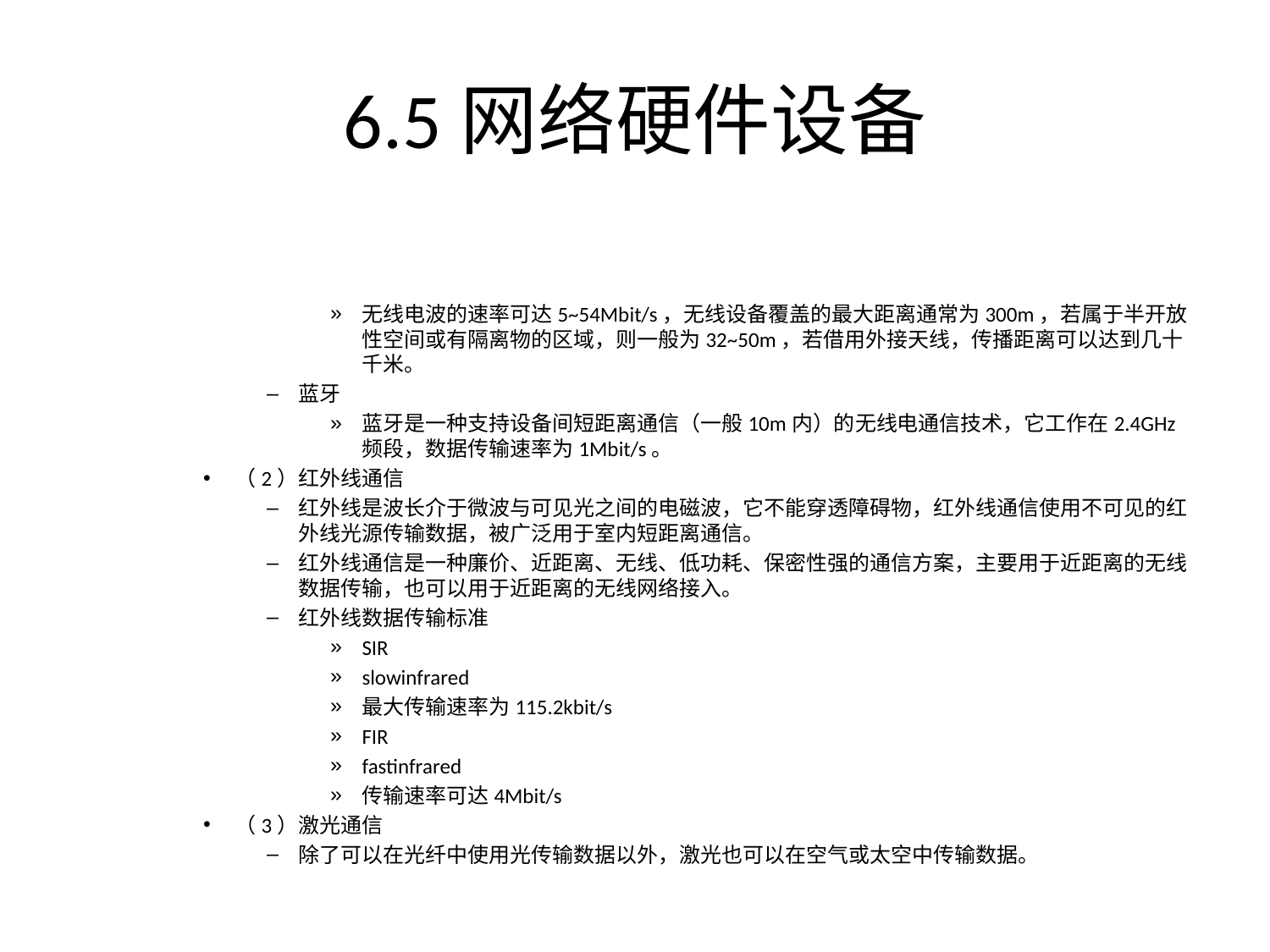

# 6.5网络硬件设备

无线电波的速率可达5~54Mbit/s，无线设备覆盖的最大距离通常为300m，若属于半开放性空间或有隔离物的区域，则一般为32~50m，若借用外接天线，传播距离可以达到几十千米。
蓝牙
蓝牙是一种支持设备间短距离通信（一般10m内）的无线电通信技术，它工作在2.4GHz频段，数据传输速率为1Mbit/s。
（2）红外线通信
红外线是波长介于微波与可见光之间的电磁波，它不能穿透障碍物，红外线通信使用不可见的红外线光源传输数据，被广泛用于室内短距离通信。
红外线通信是一种廉价、近距离、无线、低功耗、保密性强的通信方案，主要用于近距离的无线数据传输，也可以用于近距离的无线网络接入。
红外线数据传输标准
SIR
slowinfrared
最大传输速率为115.2kbit/s
FIR
fastinfrared
传输速率可达4Mbit/s
（3）激光通信
除了可以在光纤中使用光传输数据以外，激光也可以在空气或太空中传输数据。